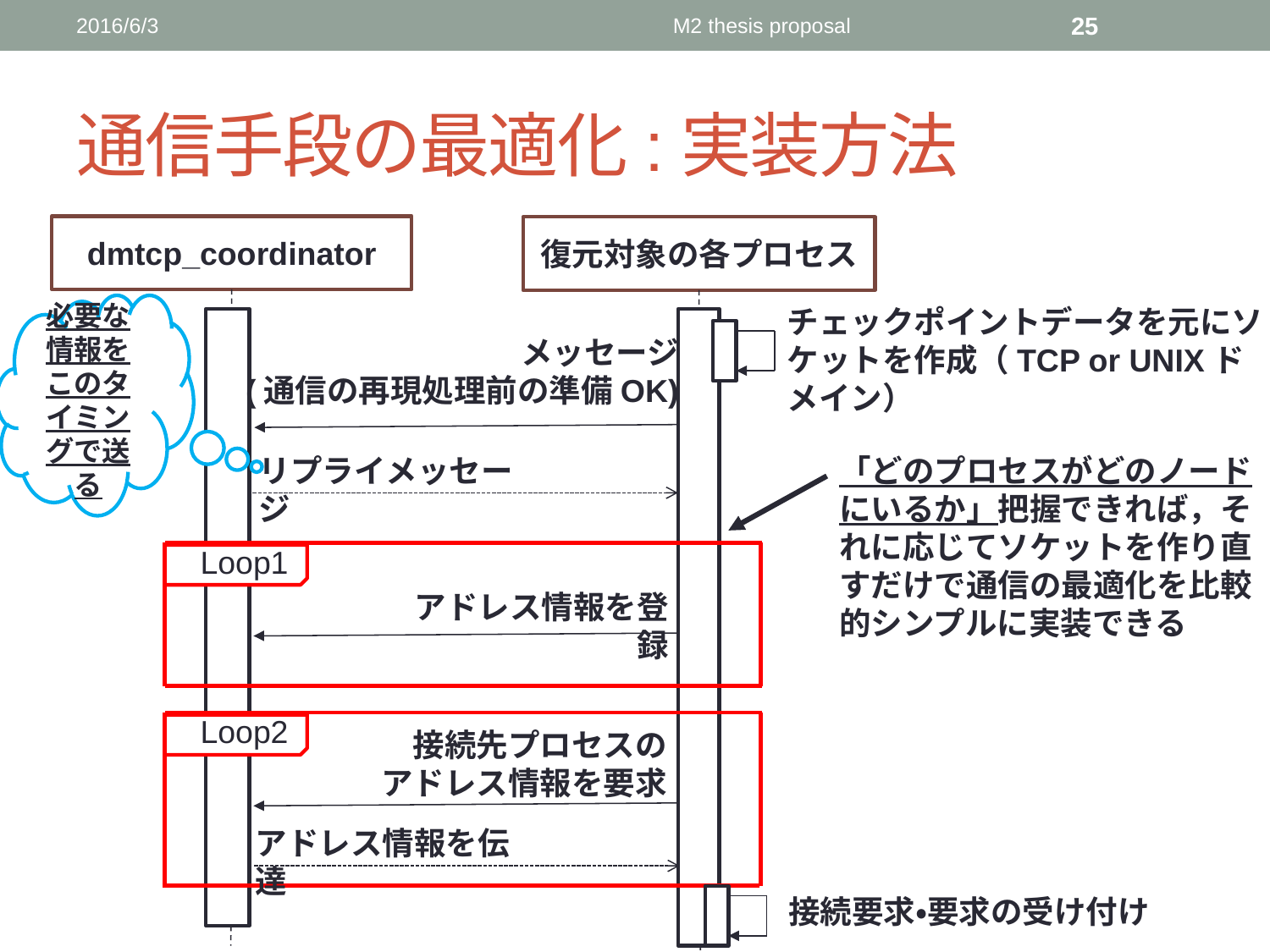

2016/6/3
M2 thesis proposal
25
# 通信手段の最適化:実装方法
dmtcp_coordinator
復元対象の各プロセス
必要な情報をこのタイミングで送る
チェックポイントデータを元にソケットを作成（TCP or UNIXドメイン）

メッセージ
(通信の再現処理前の準備OK)
リプライメッセージ
「どのプロセスがどのノードにいるか」把握できれば，それに応じてソケットを作り直すだけで通信の最適化を比較的シンプルに実装できる
Loop1

アドレス情報を登録
Loop2

接続先プロセスの
アドレス情報を要求
アドレス情報を伝達

接続要求・要求の受け付け